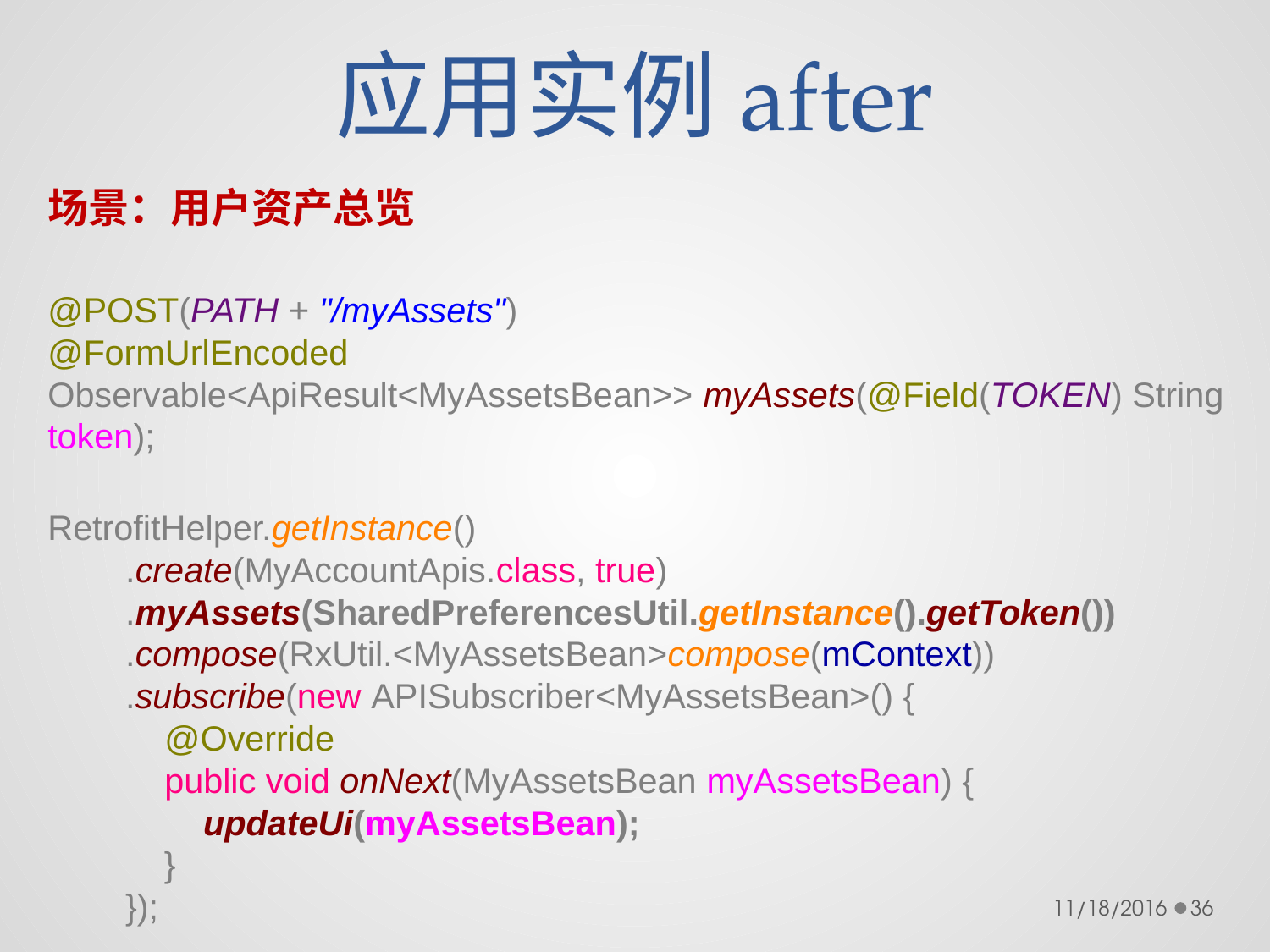

# 应用实例after
场景：用户资产总览

@POST(PATH + "/myAssets")
@FormUrlEncoded
Observable<ApiResult<MyAssetsBean>> myAssets(@Field(TOKEN) String token);
RetrofitHelper.getInstance()
        .create(MyAccountApis.class, true)
        .myAssets(SharedPreferencesUtil.getInstance().getToken())
        .compose(RxUtil.<MyAssetsBean>compose(mContext))
        .subscribe(new APISubscriber<MyAssetsBean>() {
            @Override
            public void onNext(MyAssetsBean myAssetsBean) {
                updateUi(myAssetsBean);
            }
        });
11/18/2016
36